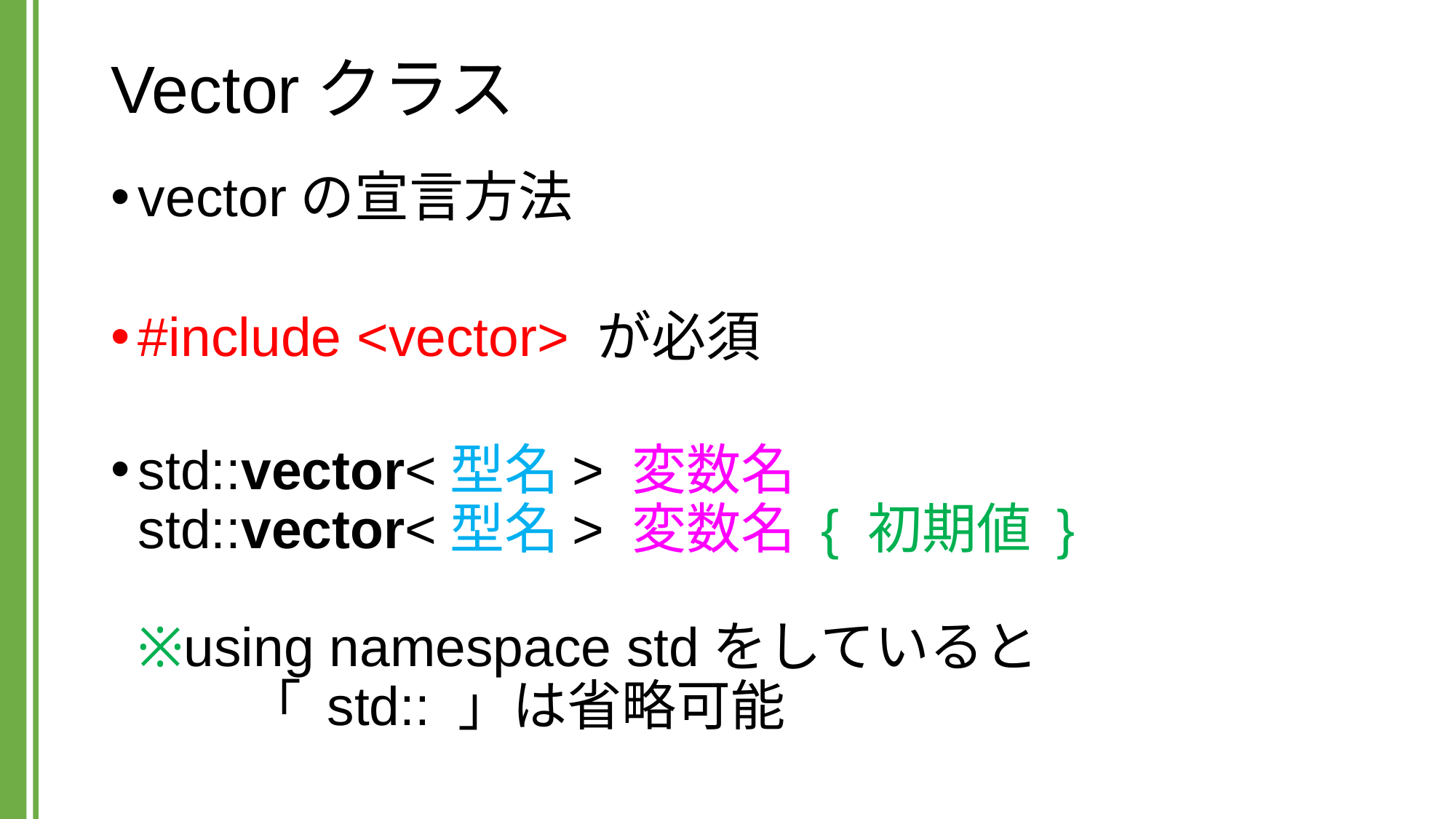

# Vectorクラス
vectorの宣言方法
#include <vector> が必須
std::vector<型名> 変数名
std::vector<型名> 変数名 { 初期値 }
※using namespace stdをしていると
　　「 std:: 」は省略可能